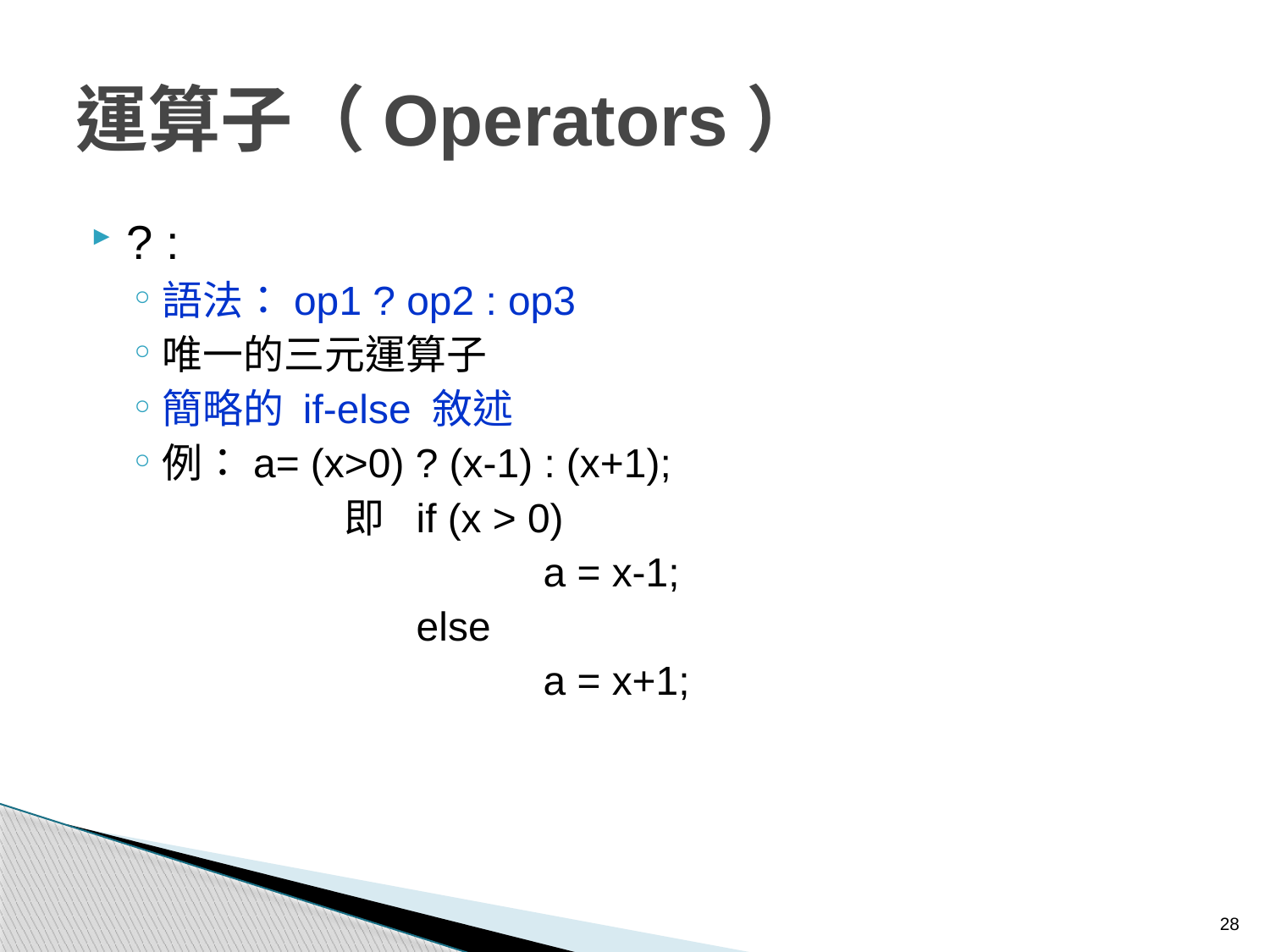

# 運算子（Operators）
? :
語法：op1 ? op2 : op3
唯一的三元運算子
簡略的 if-else 敘述
例：a= (x>0) ? (x-1) : (x+1);
		     即	if (x > 0)
				a = x-1;
			else
				a = x+1;

28